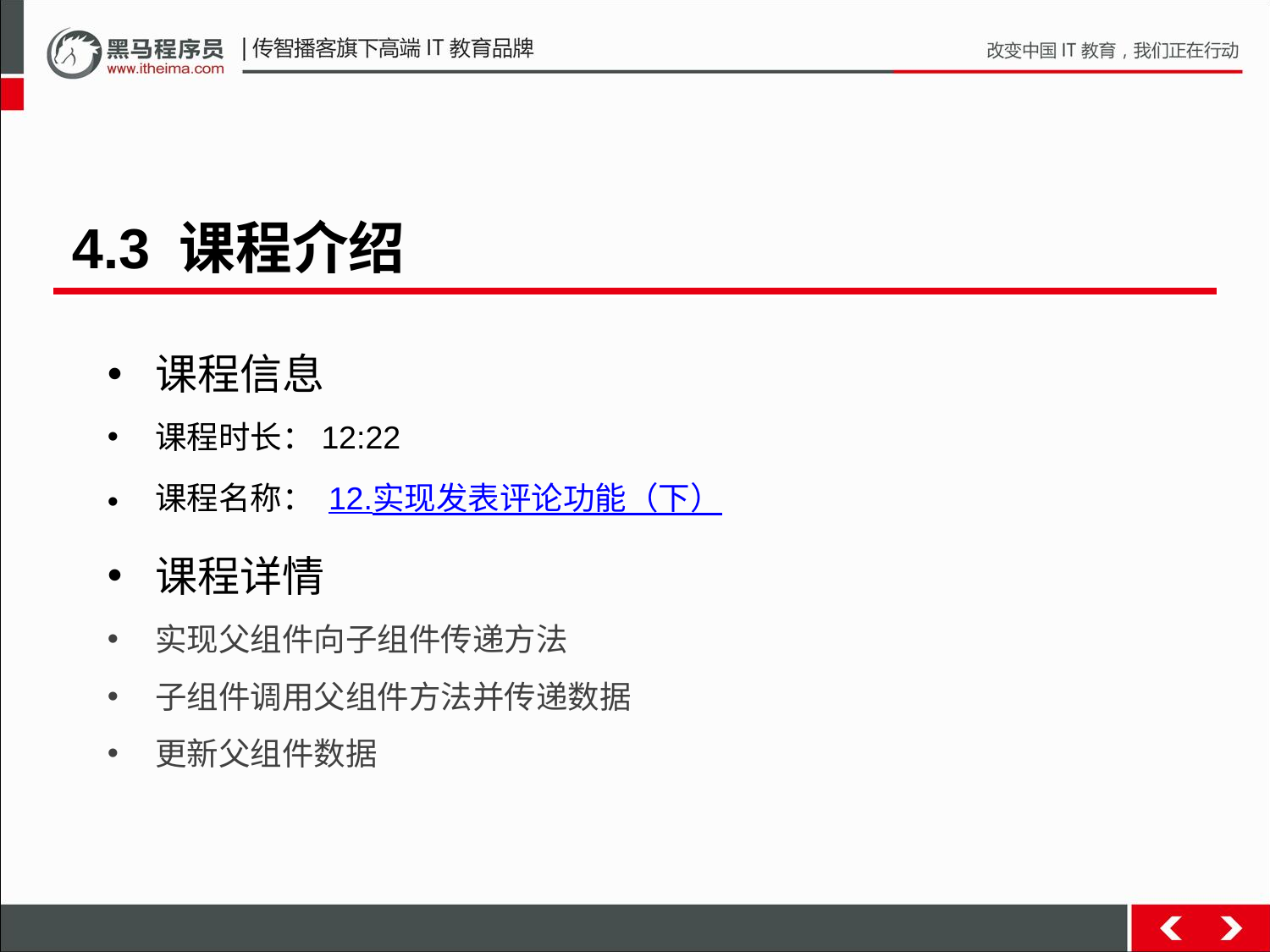

4.3 课程介绍
课程信息
课程时长：12:22
课程名称： 12.实现发表评论功能（下）
课程详情
实现父组件向子组件传递方法
子组件调用父组件方法并传递数据
更新父组件数据